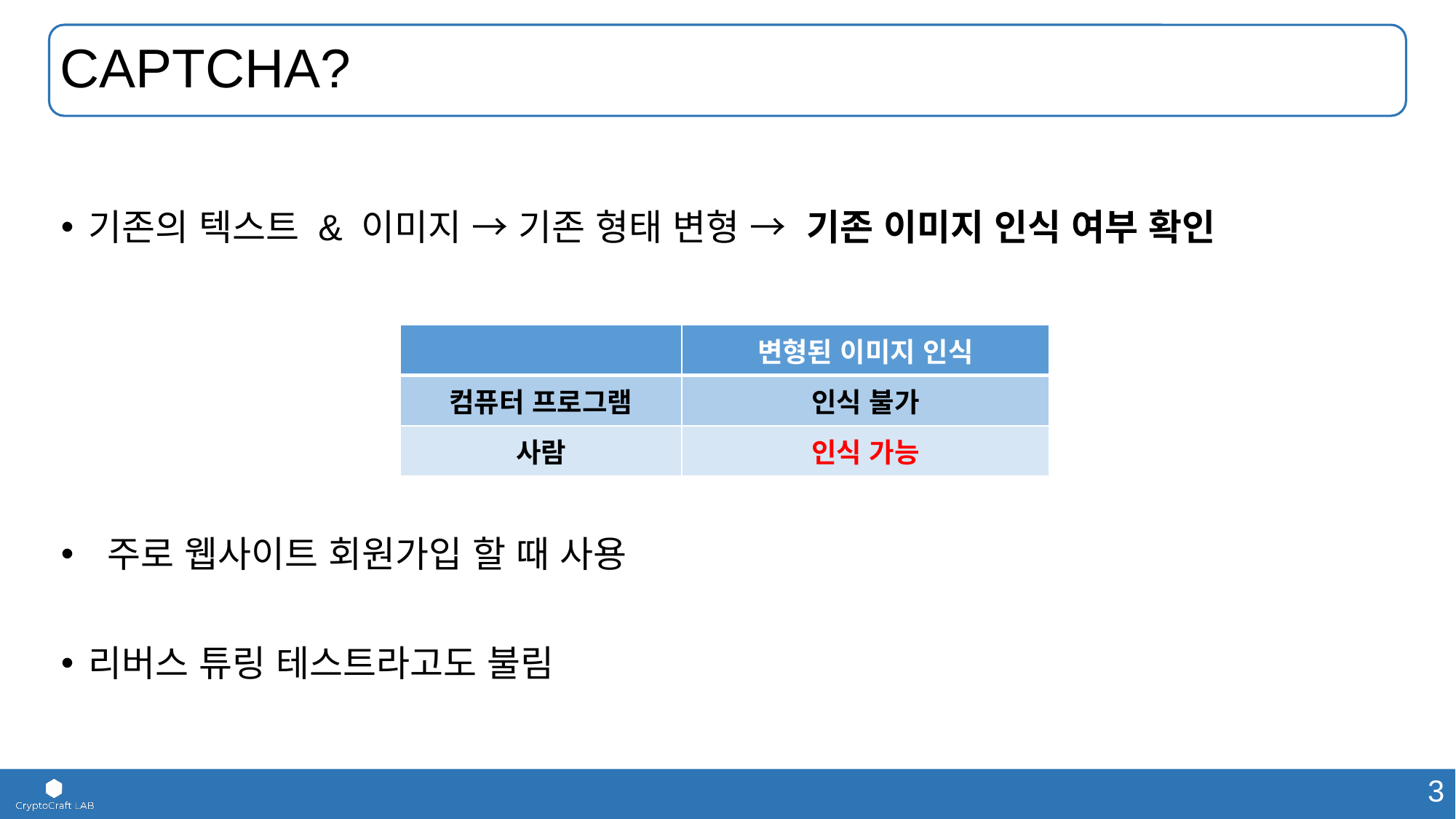

# CAPTCHA?

기존의 텍스트 & 이미지 → 기존 형태 변형 →  기존 이미지 인식 여부 확인

 주로 웹사이트 회원가입 할 때 사용

리버스 튜링 테스트라고도 불림
|  | 변형된 이미지 인식 |
| --- | --- |
| 컴퓨터 프로그램 | 인식 불가 |
| 사람 | 인식 가능 |